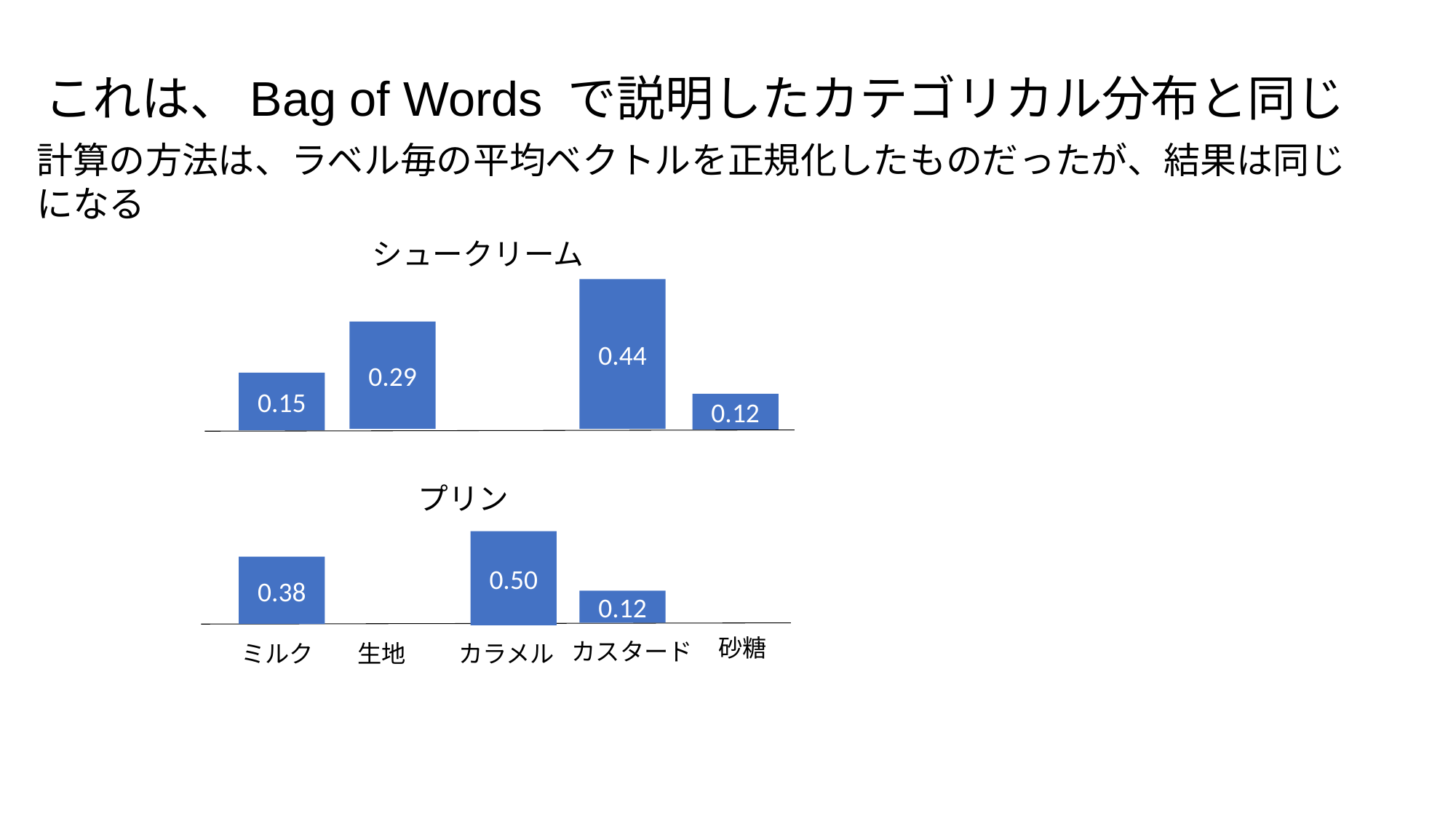

これは、Bag of Words で説明したカテゴリカル分布と同じ
計算の方法は、ラベル毎の平均ベクトルを正規化したものだったが、結果は同じになる
シュークリーム
0.44
0.29
0.15
0.12
プリン
0.50
0.38
0.12
砂糖
カスタード
ミルク
生地
カラメル